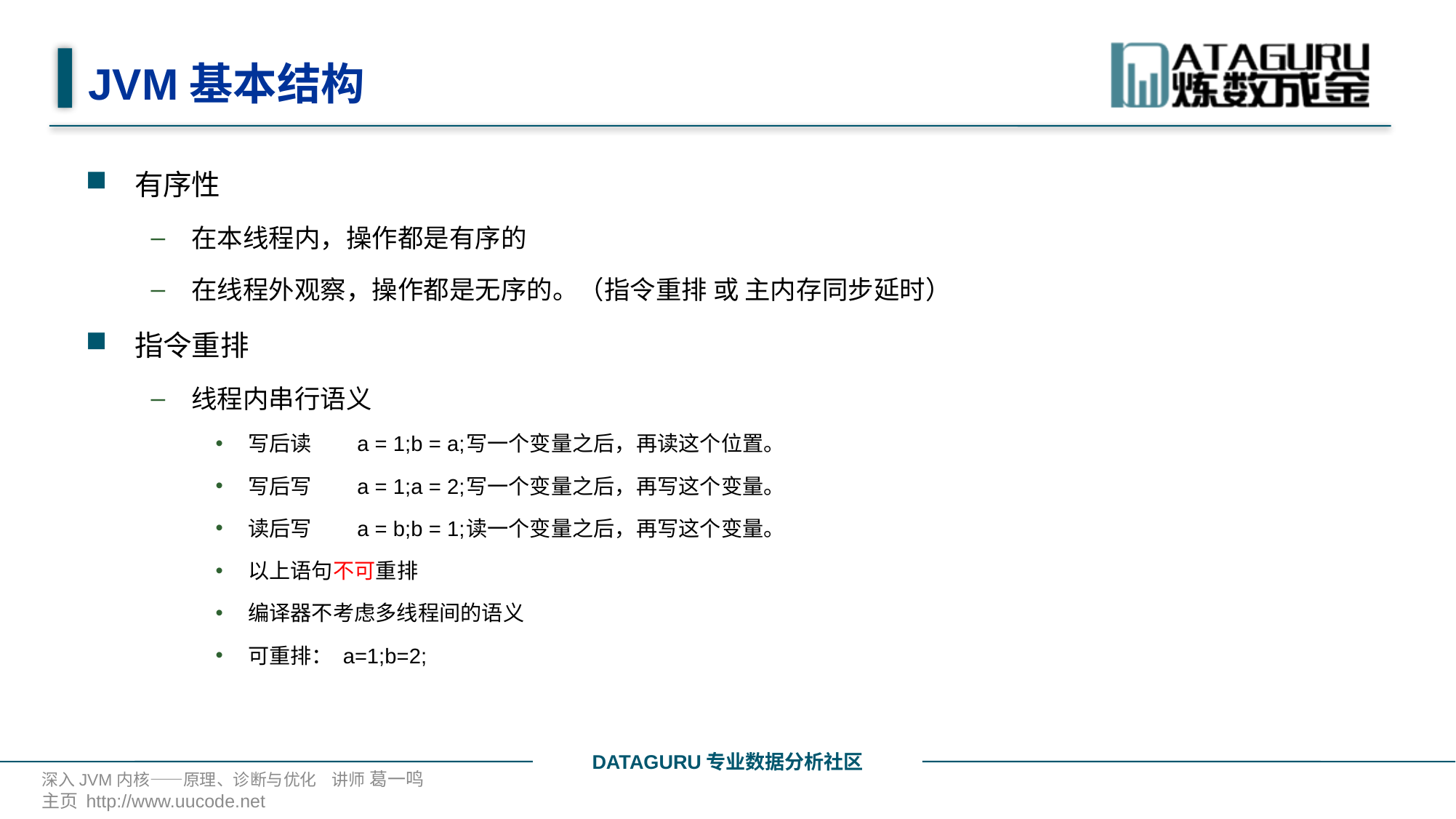

# JVM基本结构
有序性
在本线程内，操作都是有序的
在线程外观察，操作都是无序的。（指令重排 或 主内存同步延时）
指令重排
线程内串行语义
写后读	a = 1;b = a;	写一个变量之后，再读这个位置。
写后写	a = 1;a = 2;	写一个变量之后，再写这个变量。
读后写	a = b;b = 1;	读一个变量之后，再写这个变量。
以上语句不可重排
编译器不考虑多线程间的语义
可重排： a=1;b=2;